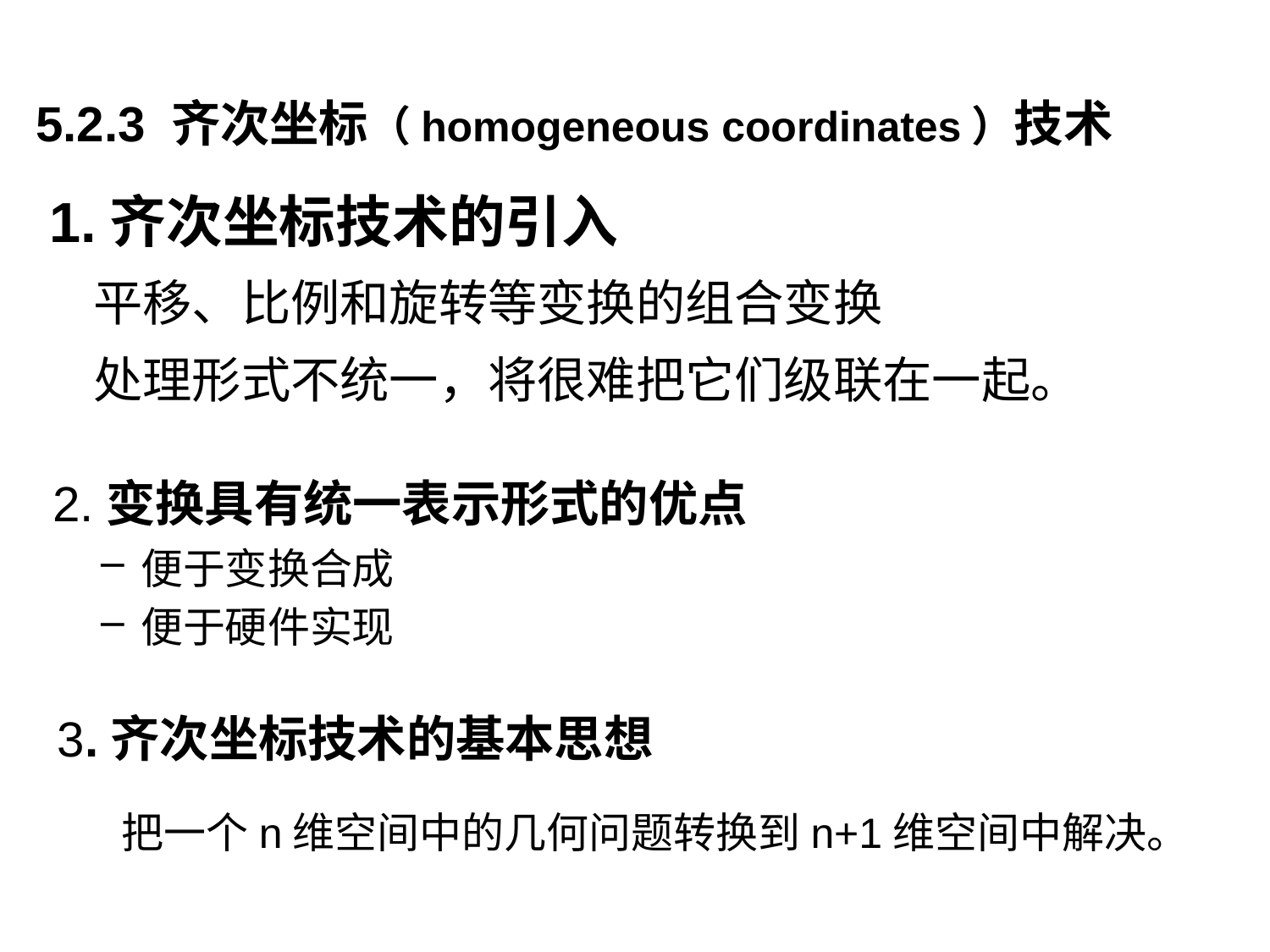

# 5.2.3 齐次坐标（homogeneous coordinates）技术
 1.齐次坐标技术的引入
    平移、比例和旋转等变换的组合变换
    处理形式不统一，将很难把它们级联在一起。
 2.变换具有统一表示形式的优点
便于变换合成
便于硬件实现
3.齐次坐标技术的基本思想
    把一个n维空间中的几何问题转换到n+1维空间中解决。